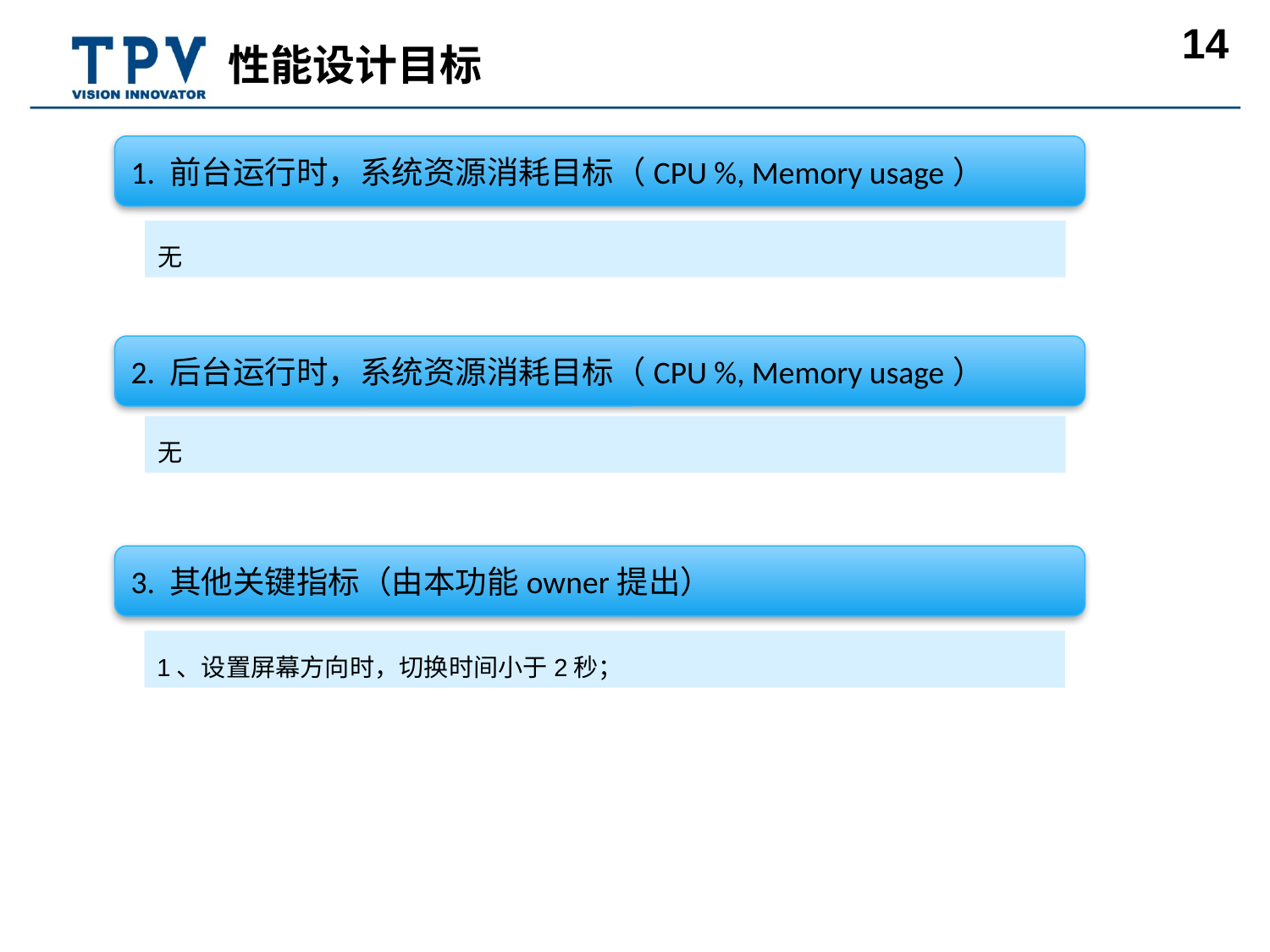

性能设计目标
1. 前台运行时，系统资源消耗目标（CPU %, Memory usage）
无
2. 后台运行时，系统资源消耗目标（CPU %, Memory usage）
无
3. 其他关键指标（由本功能owner提出）
1、设置屏幕方向时，切换时间小于2秒；